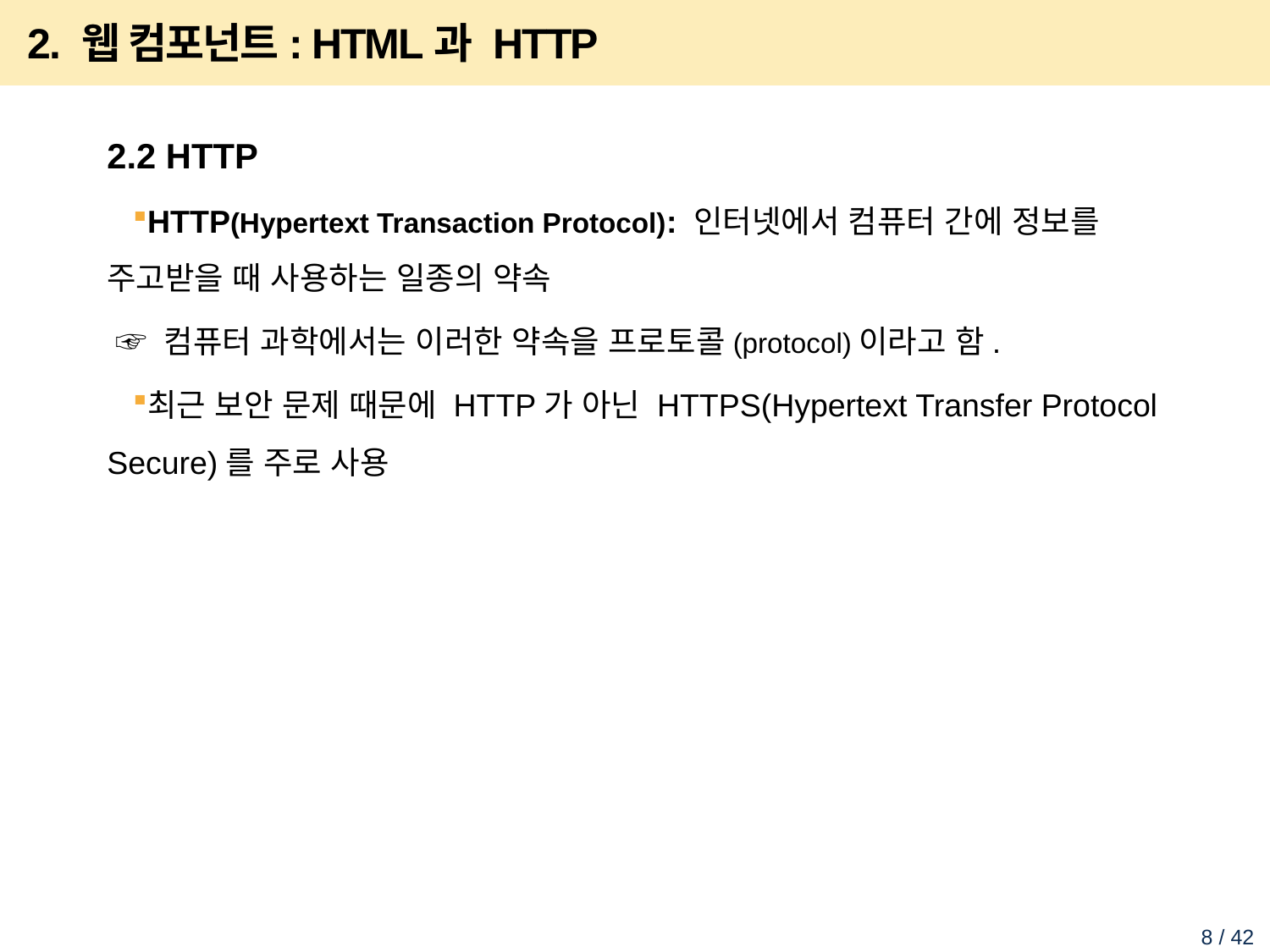

# 2. 웹 컴포넌트: HTML과 HTTP

2.2 HTTP
HTTP(Hypertext Transaction Protocol): 인터넷에서 컴퓨터 간에 정보를 주고받을 때 사용하는 일종의 약속
 ☞ 컴퓨터 과학에서는 이러한 약속을 프로토콜(protocol)이라고 함.
최근 보안 문제 때문에 HTTP가 아닌 HTTPS(Hypertext Transfer Protocol Secure)를 주로 사용